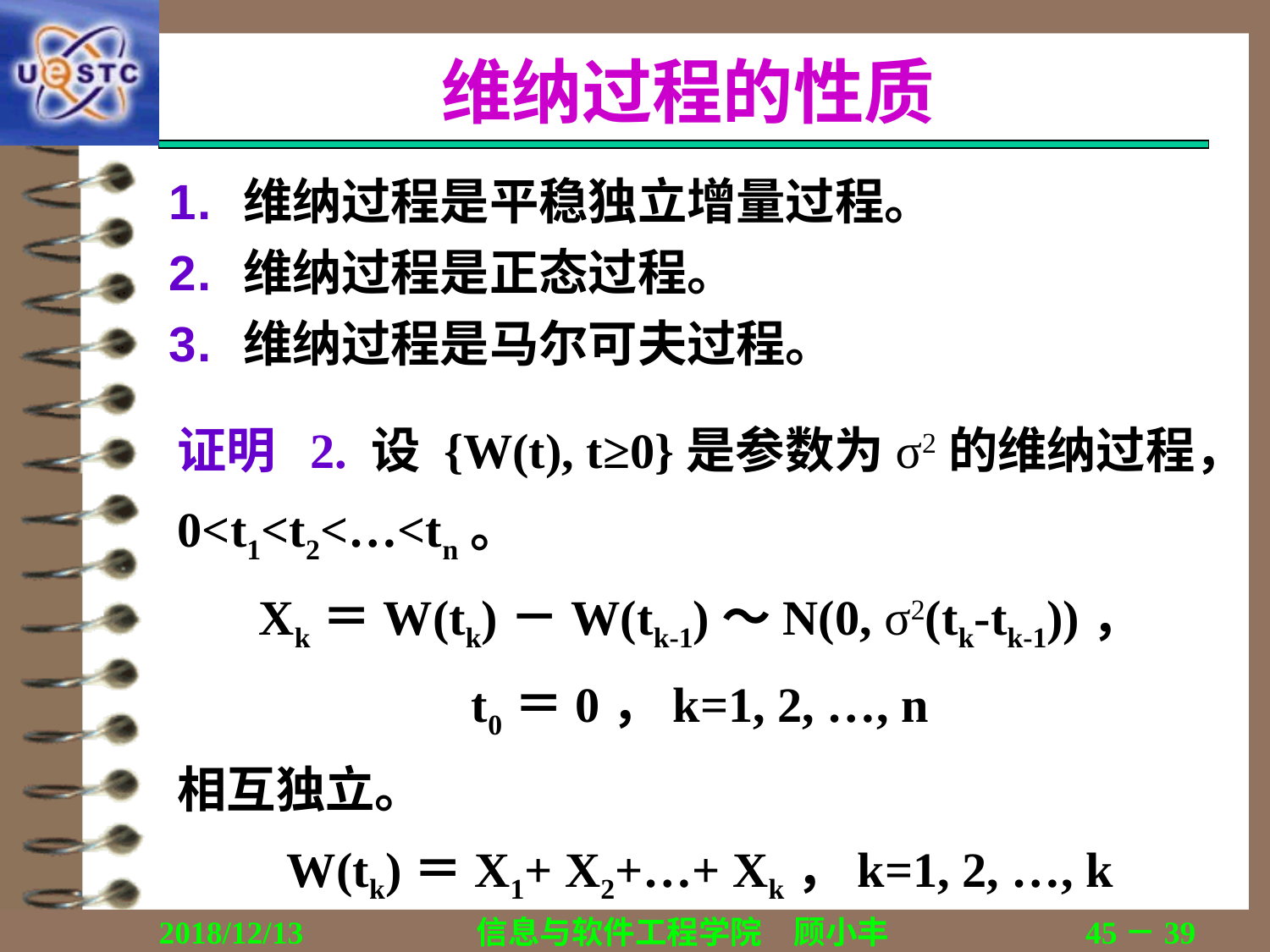

# 维纳过程的性质
维纳过程是平稳独立增量过程。
维纳过程是正态过程。
维纳过程是马尔可夫过程。
证明  2. 设 {W(t), t≥0}是参数为σ2的维纳过程，0<t1<t2<…<tn。
Xk＝W(tk)－W(tk-1)～N(0, σ2(tk-tk-1))，
t0＝0，k=1, 2, …, n
相互独立。
W(tk)＝X1+ X2+…+ Xk，k=1, 2, …, k
2018/12/13
信息与软件工程学院　顾小丰
45－39